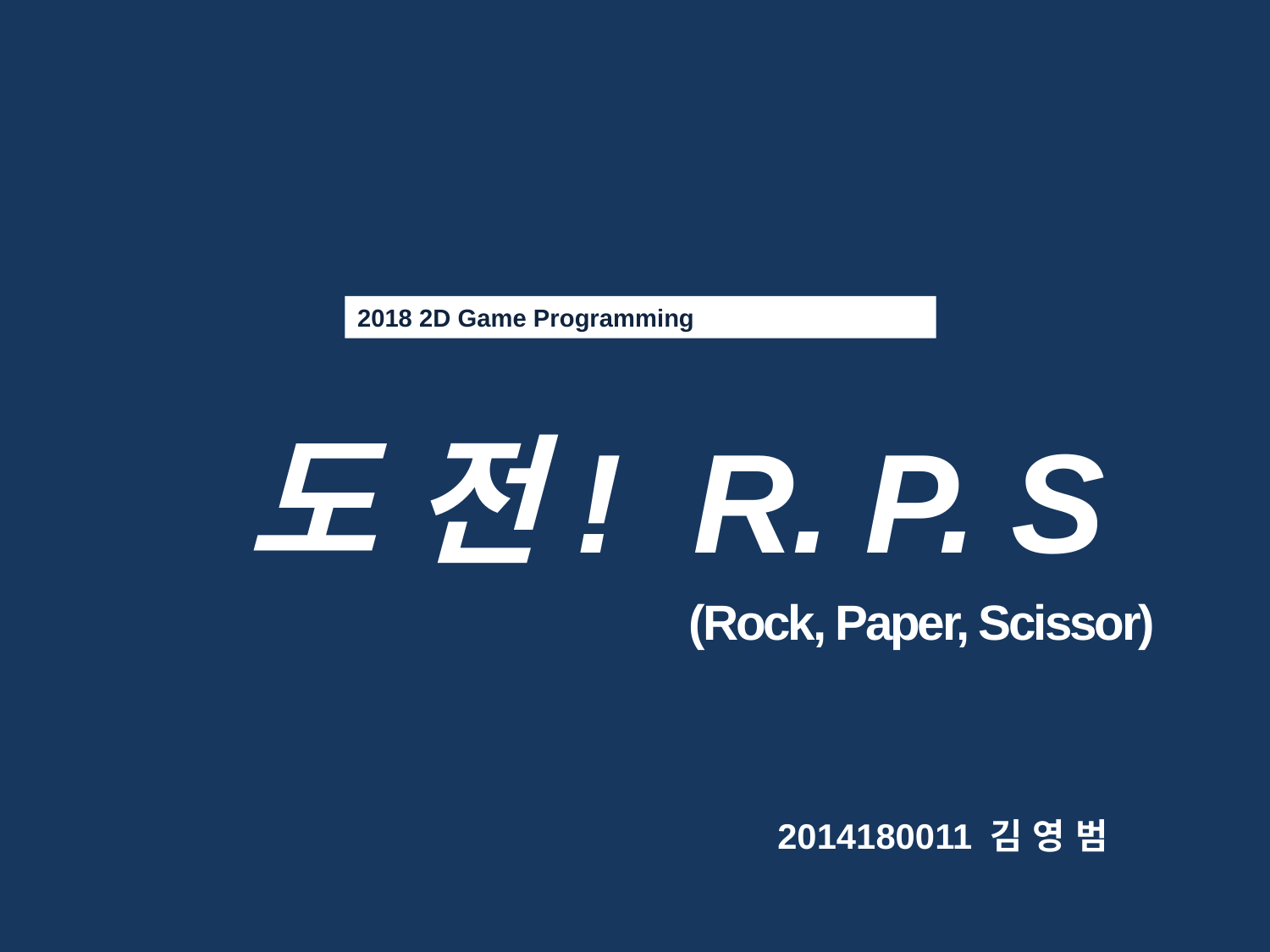

2018 2D Game Programming
 도 전!  R. P. S
 (Rock, Paper, Scissor)
2014180011 김 영 범